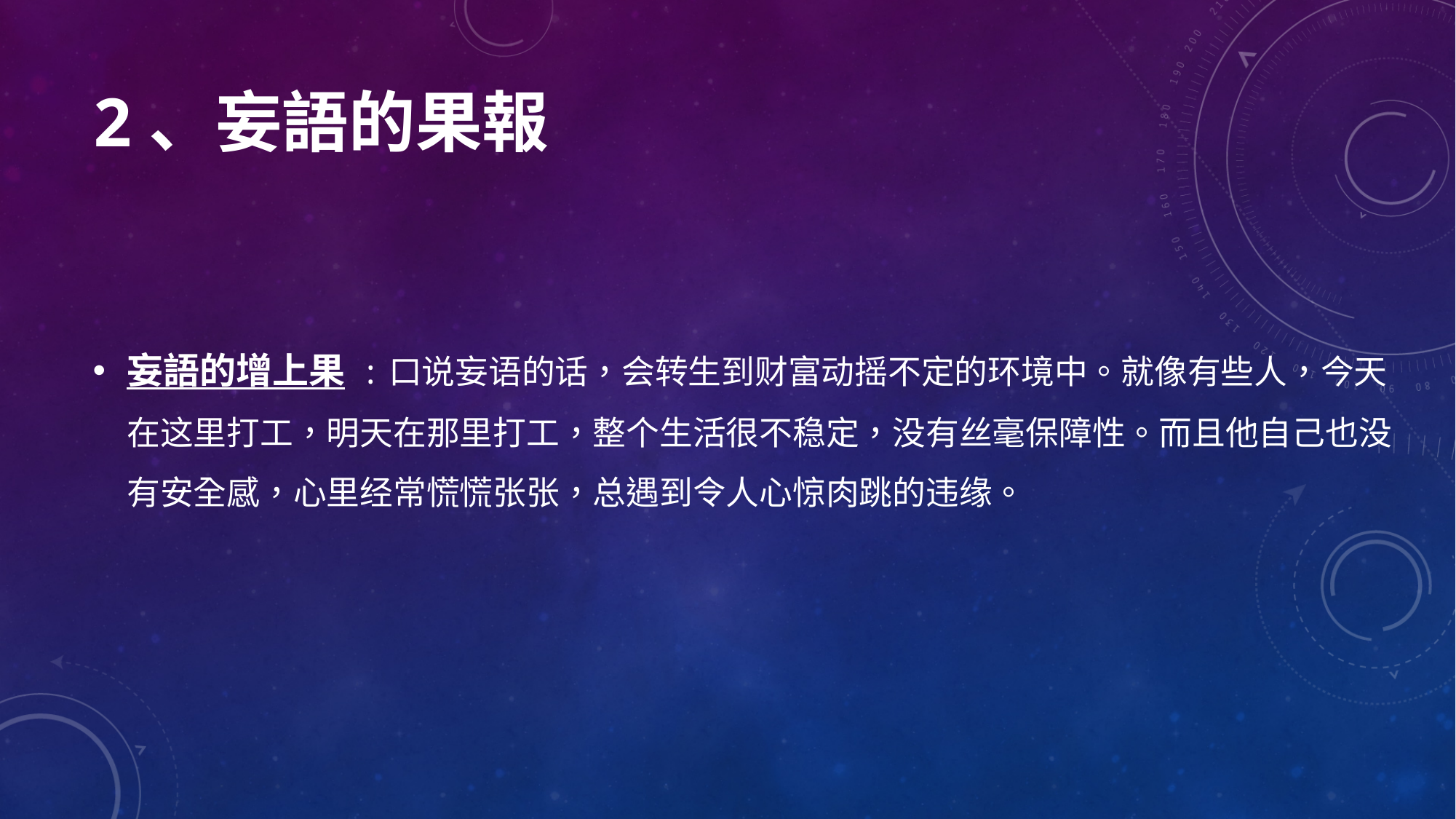

# 2、妄語的果報
妄語的增上果 :口说妄语的话，会转生到财富动摇不定的环境中。就像有些人，今天在这里打工，明天在那里打工，整个生活很不稳定，没有丝毫保障性。而且他自己也没有安全感，心里经常慌慌张张，总遇到令人心惊肉跳的违缘。